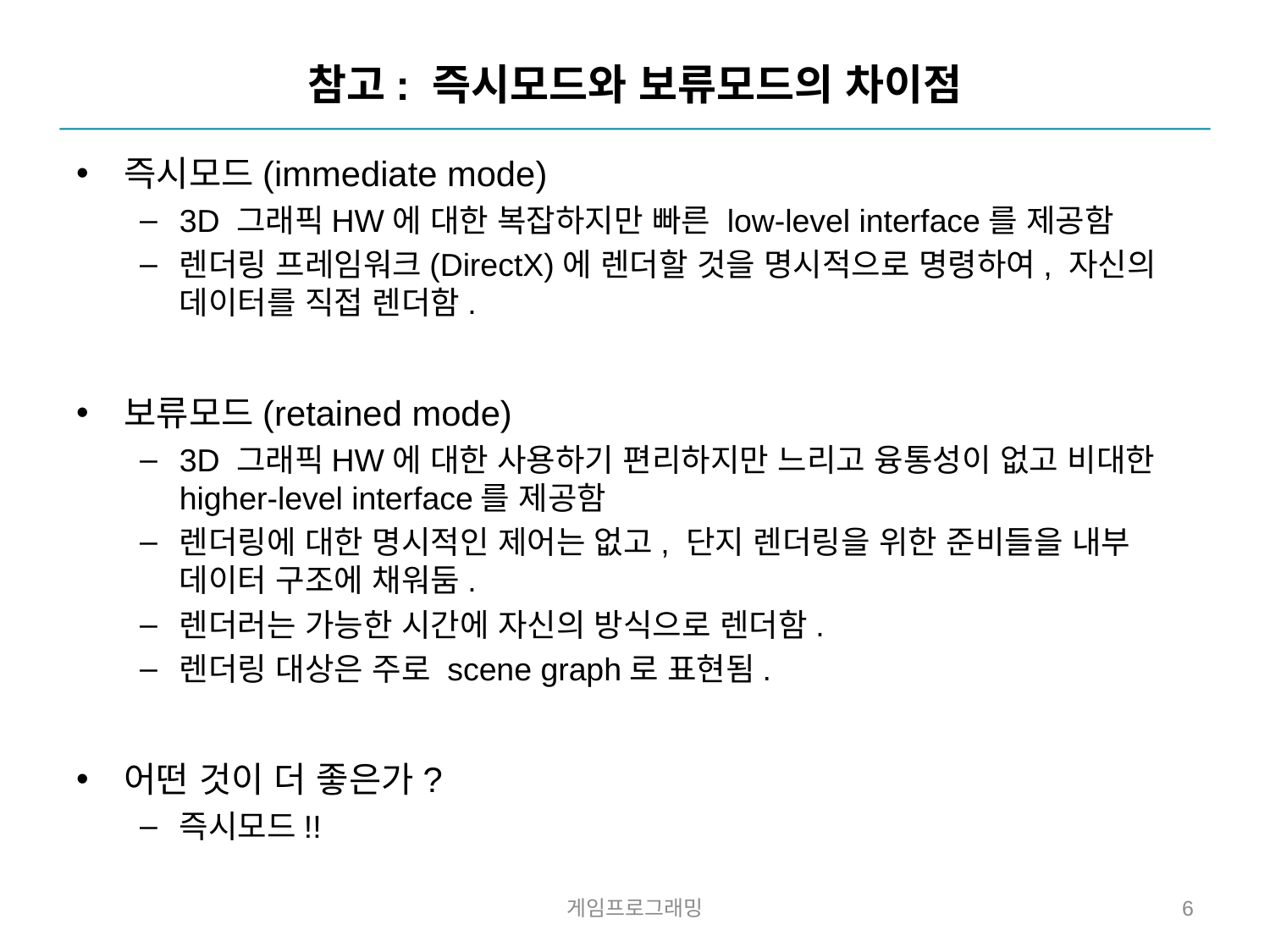

# 참고: 즉시모드와 보류모드의 차이점
즉시모드(immediate mode)
3D 그래픽HW에 대한 복잡하지만 빠른 low-level interface를 제공함
렌더링 프레임워크(DirectX)에 렌더할 것을 명시적으로 명령하여, 자신의 데이터를 직접 렌더함.

보류모드(retained mode)
3D 그래픽HW에 대한 사용하기 편리하지만 느리고 융통성이 없고 비대한 higher-level interface를 제공함
렌더링에 대한 명시적인 제어는 없고, 단지 렌더링을 위한 준비들을 내부 데이터 구조에 채워둠.
렌더러는 가능한 시간에 자신의 방식으로 렌더함.
렌더링 대상은 주로 scene graph로 표현됨.

어떤 것이 더 좋은가?
즉시모드!!

게임프로그래밍
6